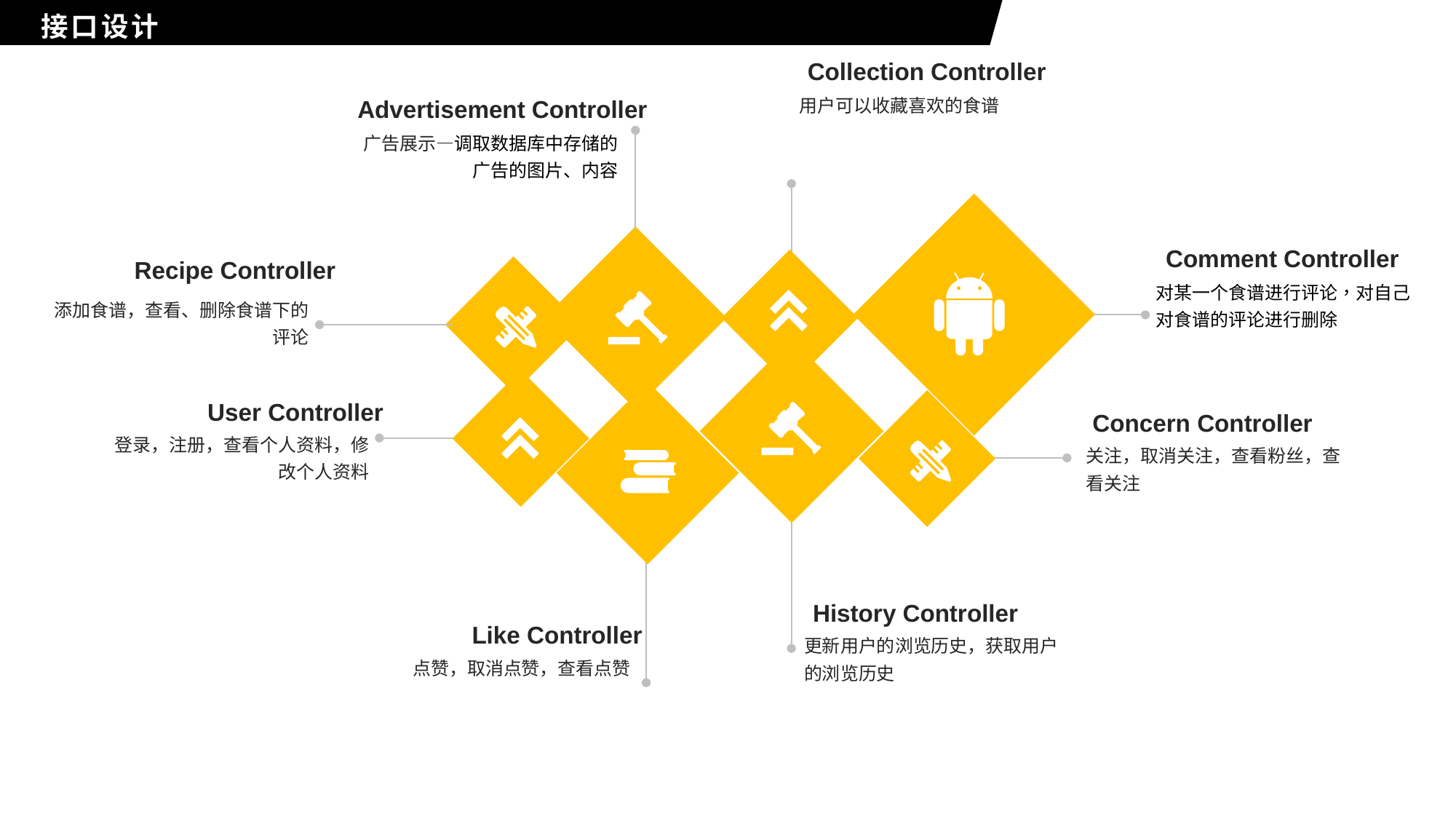

接口设计
Collection Controller
用户可以收藏喜欢的食谱
Advertisement Controller
广告展示—调取数据库中存储的广告的图片、内容

Comment Controller
Recipe Controller

对某一个食谱进行评论，对自己对食谱的评论进行删除

添加食谱，查看、删除食谱下的评论

User Controller

Concern Controller

登录，注册，查看个人资料，修改个人资料
关注，取消关注，查看粉丝，查看关注

History Controller
Like Controller
更新用户的浏览历史，获取用户的浏览历史
点赞，取消点赞，查看点赞